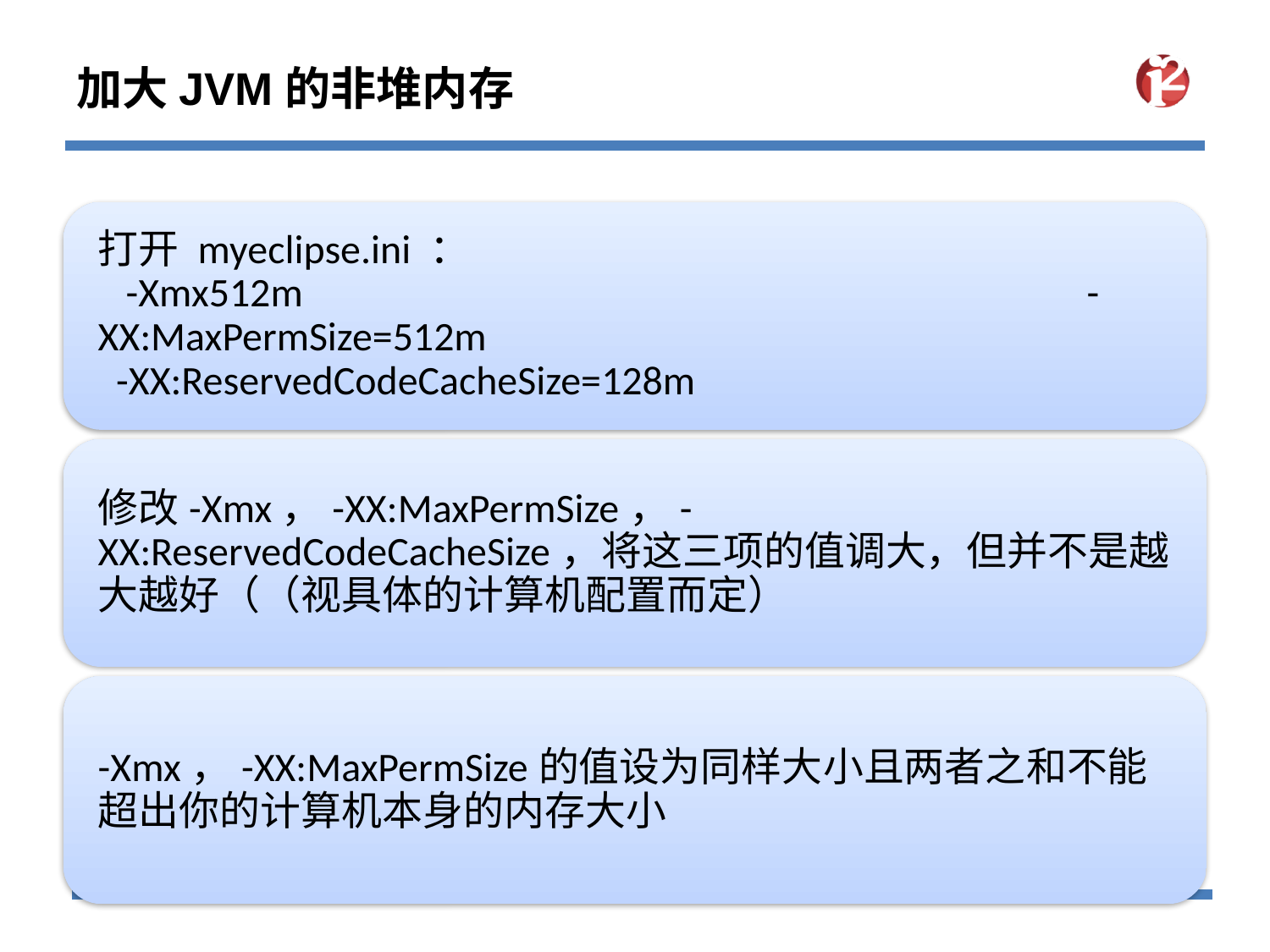

# 加大JVM的非堆内存
打开 myeclipse.ini ：                                                                                 -Xmx512m						           -XX:MaxPermSize=512m 					          -XX:ReservedCodeCacheSize=128m
修改-Xmx，-XX:MaxPermSize，-XX:ReservedCodeCacheSize，将这三项的值调大，但并不是越大越好（（视具体的计算机配置而定）
-Xmx，-XX:MaxPermSize的值设为同样大小且两者之和不能超出你的计算机本身的内存大小